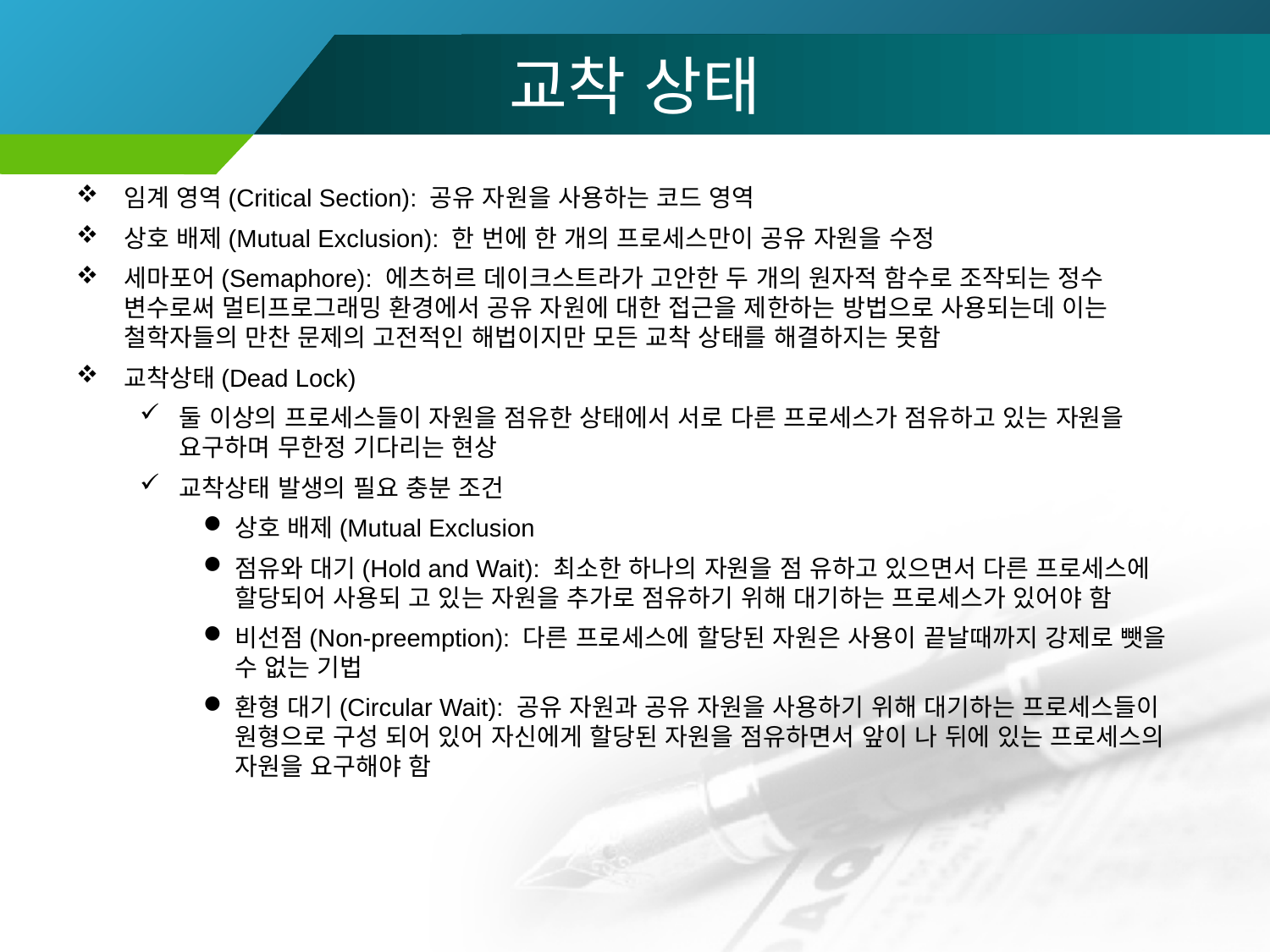

# 교착 상태
임계 영역(Critical Section): 공유 자원을 사용하는 코드 영역
상호 배제(Mutual Exclusion): 한 번에 한 개의 프로세스만이 공유 자원을 수정
세마포어(Semaphore): 에츠허르 데이크스트라가 고안한 두 개의 원자적 함수로 조작되는 정수 변수로써 멀티프로그래밍 환경에서 공유 자원에 대한 접근을 제한하는 방법으로 사용되는데 이는 철학자들의 만찬 문제의 고전적인 해법이지만 모든 교착 상태를 해결하지는 못함
교착상태(Dead Lock)
둘 이상의 프로세스들이 자원을 점유한 상태에서 서로 다른 프로세스가 점유하고 있는 자원을 요구하며 무한정 기다리는 현상
교착상태 발생의 필요 충분 조건
상호 배제(Mutual Exclusion
점유와 대기(Hold and Wait): 최소한 하나의 자원을 점 유하고 있으면서 다른 프로세스에 할당되어 사용되 고 있는 자원을 추가로 점유하기 위해 대기하는 프로세스가 있어야 함
비선점(Non-preemption): 다른 프로세스에 할당된 자원은 사용이 끝날때까지 강제로 뺏을 수 없는 기법
환형 대기(Circular Wait): 공유 자원과 공유 자원을 사용하기 위해 대기하는 프로세스들이 원형으로 구성 되어 있어 자신에게 할당된 자원을 점유하면서 앞이 나 뒤에 있는 프로세스의 자원을 요구해야 함